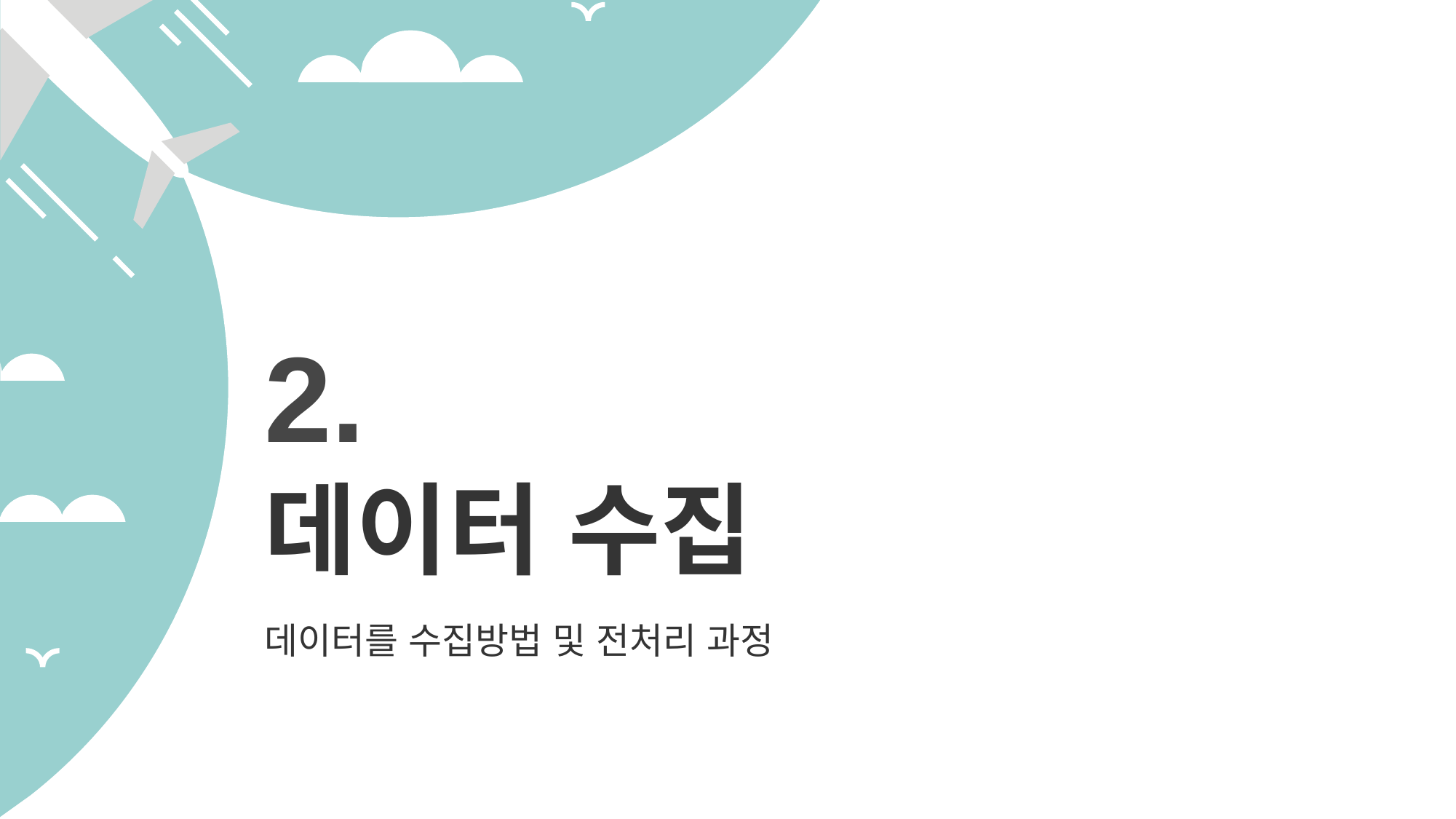

2.
데이터 수집
데이터를 수집방법 및 전처리 과정